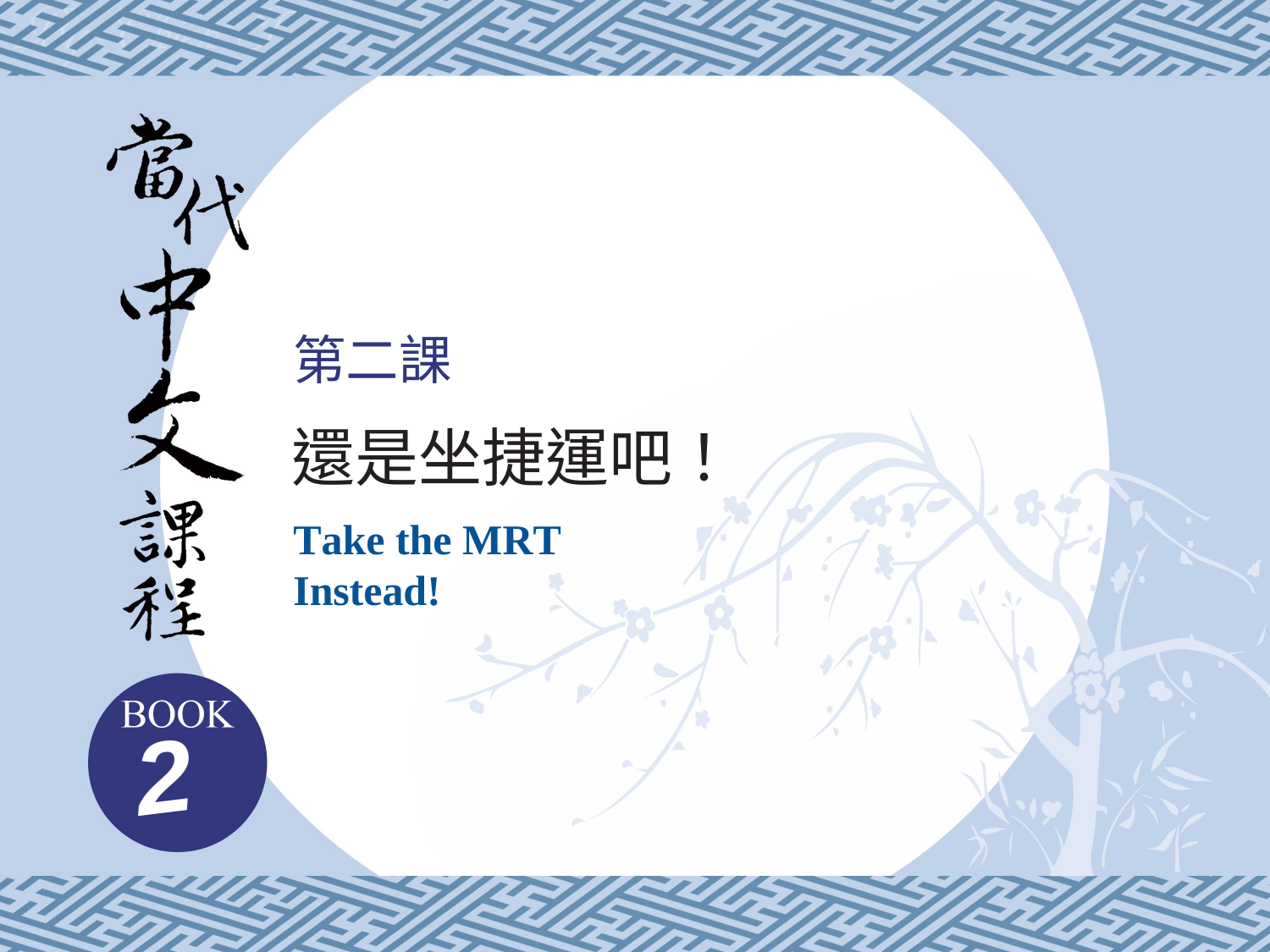

第二課
還是坐捷運吧！
Take the MRT Instead!
2